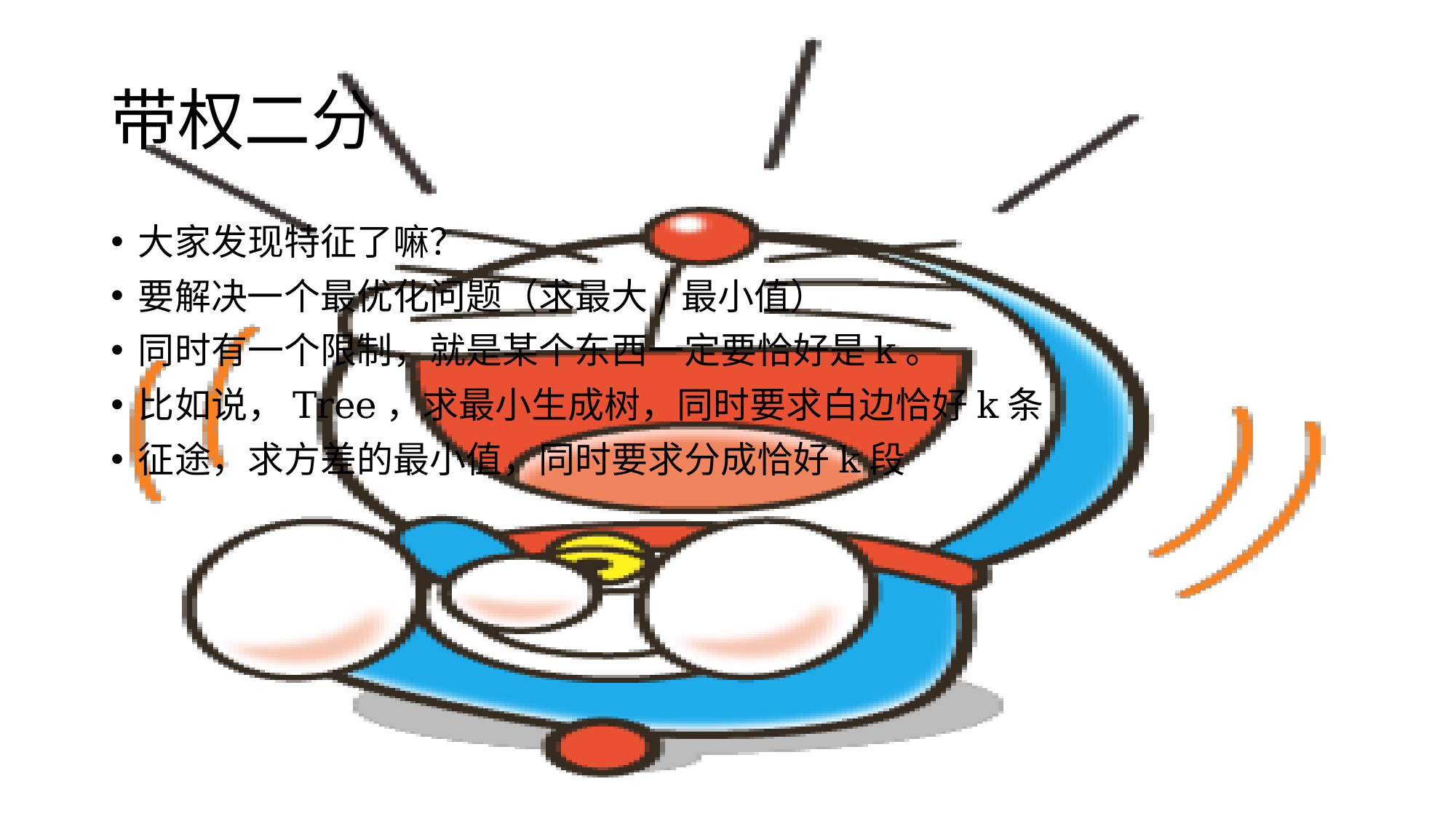

# 带权二分
大家发现特征了嘛？
要解决一个最优化问题（求最大/最小值）
同时有一个限制，就是某个东西一定要恰好是k。
比如说，Tree，求最小生成树，同时要求白边恰好k条
征途，求方差的最小值，同时要求分成恰好k段